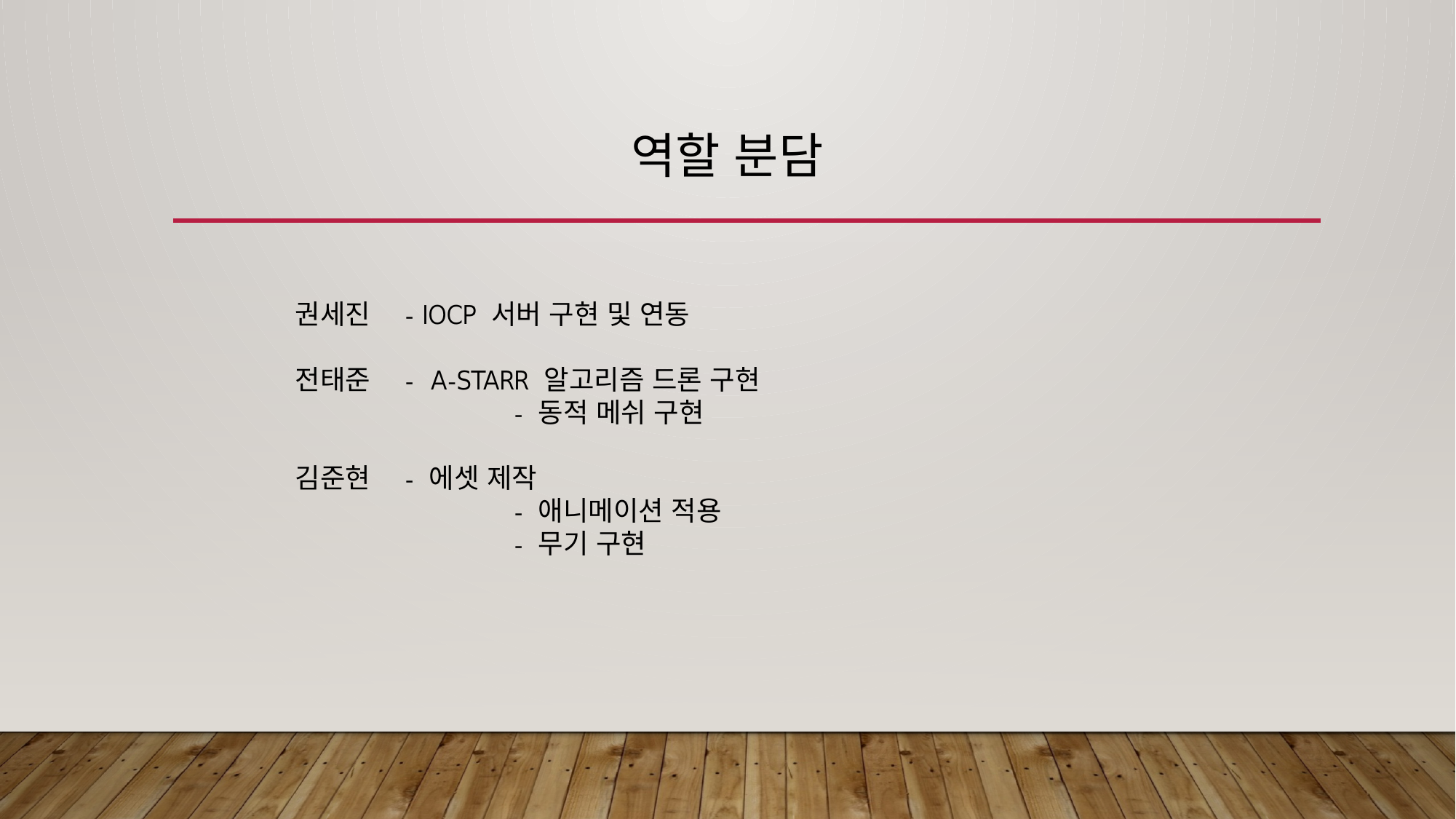

# 역할 분담
권세진 	- IOCP 서버 구현 및 연동

전태준 	-  A-STARR 알고리즘 드론 구현
		- 동적 메쉬 구현

김준현	- 에셋 제작
		- 애니메이션 적용
		- 무기 구현